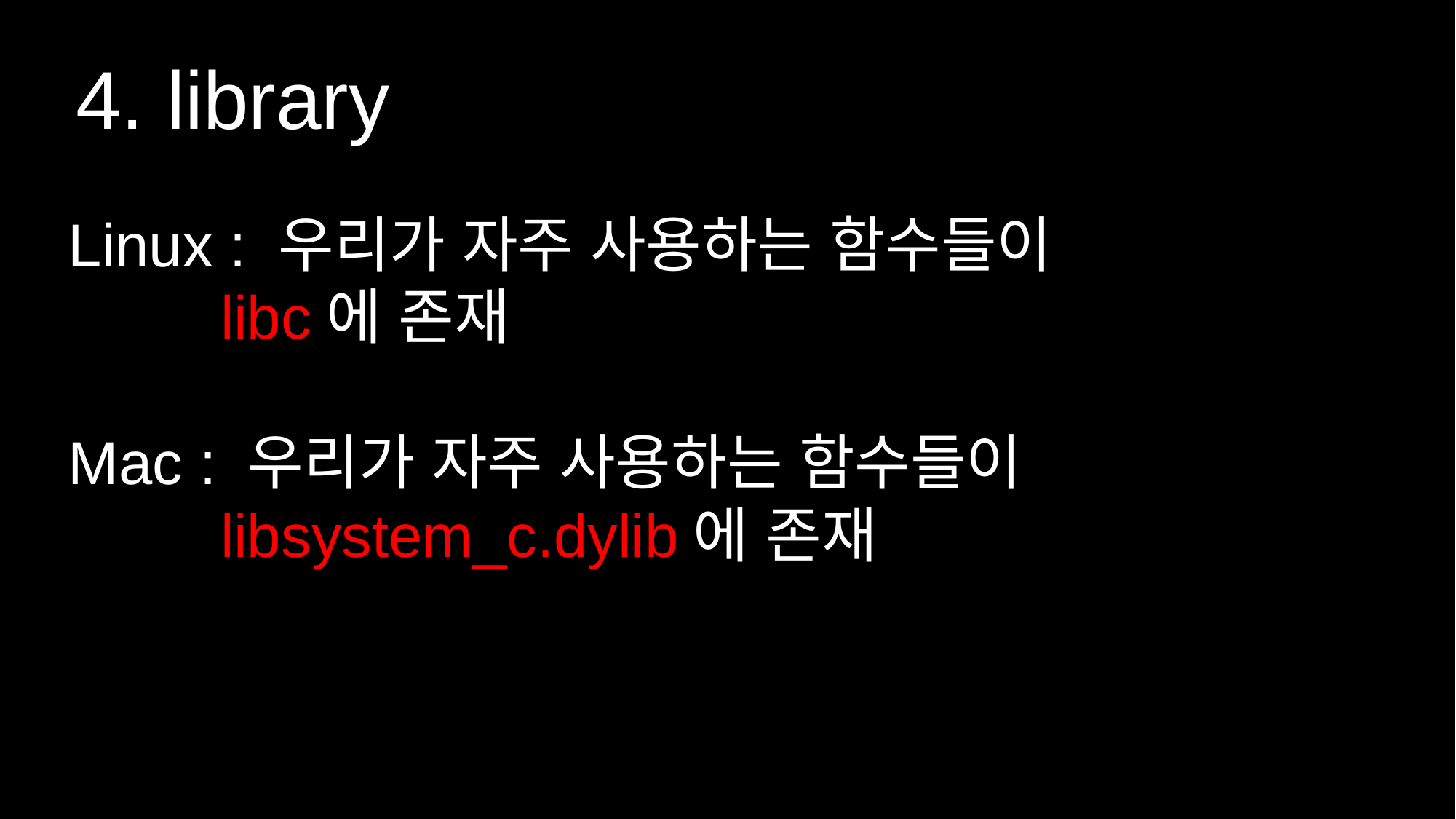

# 5. library
4. library
Linux : 우리가 자주 사용하는 함수들이
         libc에 존재

Mac : 우리가 자주 사용하는 함수들이
         libsystem_c.dylib에 존재